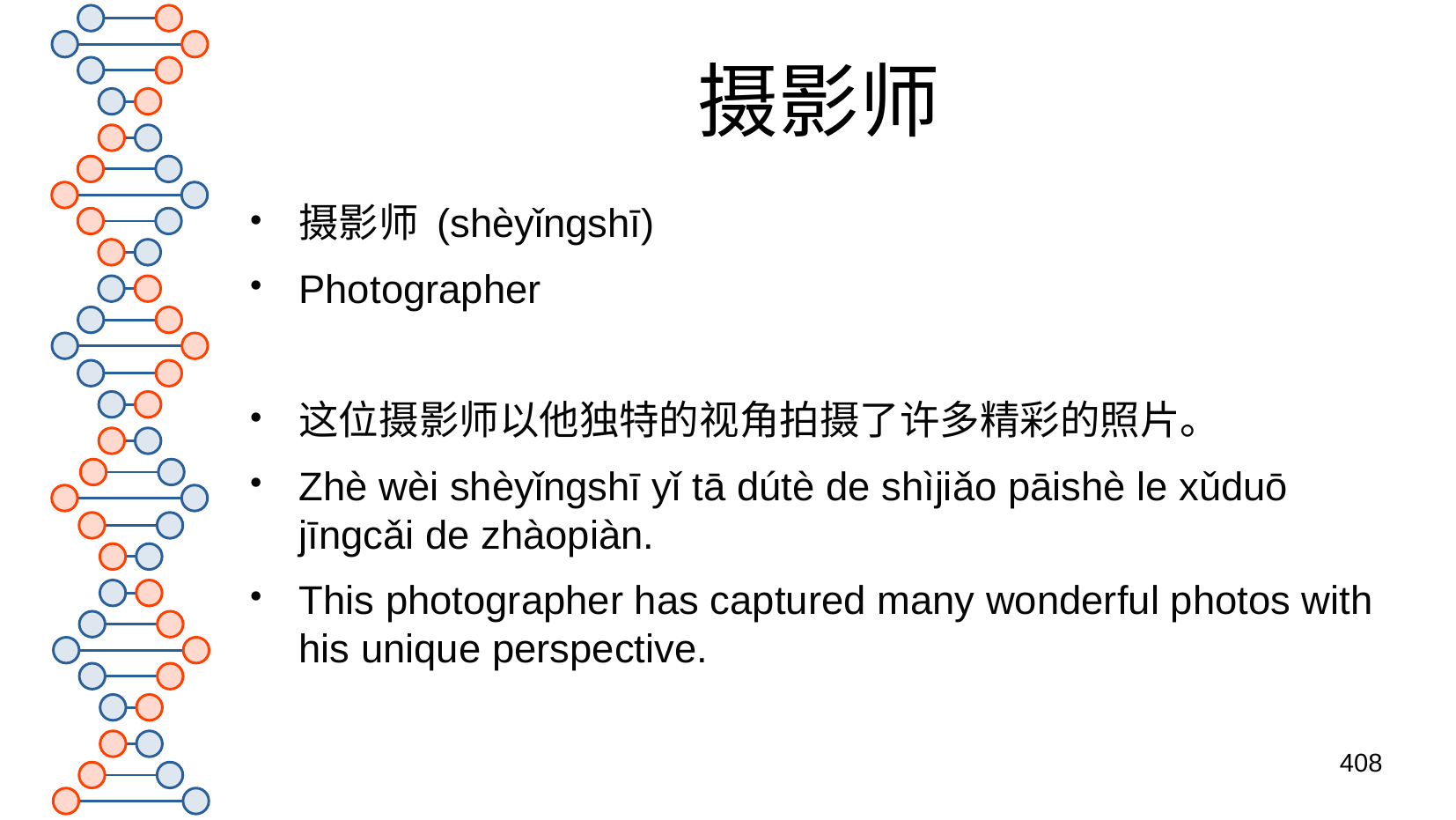

# 摄影师
摄影师 (shèyǐngshī)
Photographer

这位摄影师以他独特的视角拍摄了许多精彩的照片。
Zhè wèi shèyǐngshī yǐ tā dútè de shìjiǎo pāishè le xǔduō jīngcǎi de zhàopiàn.
This photographer has captured many wonderful photos with his unique perspective.

408